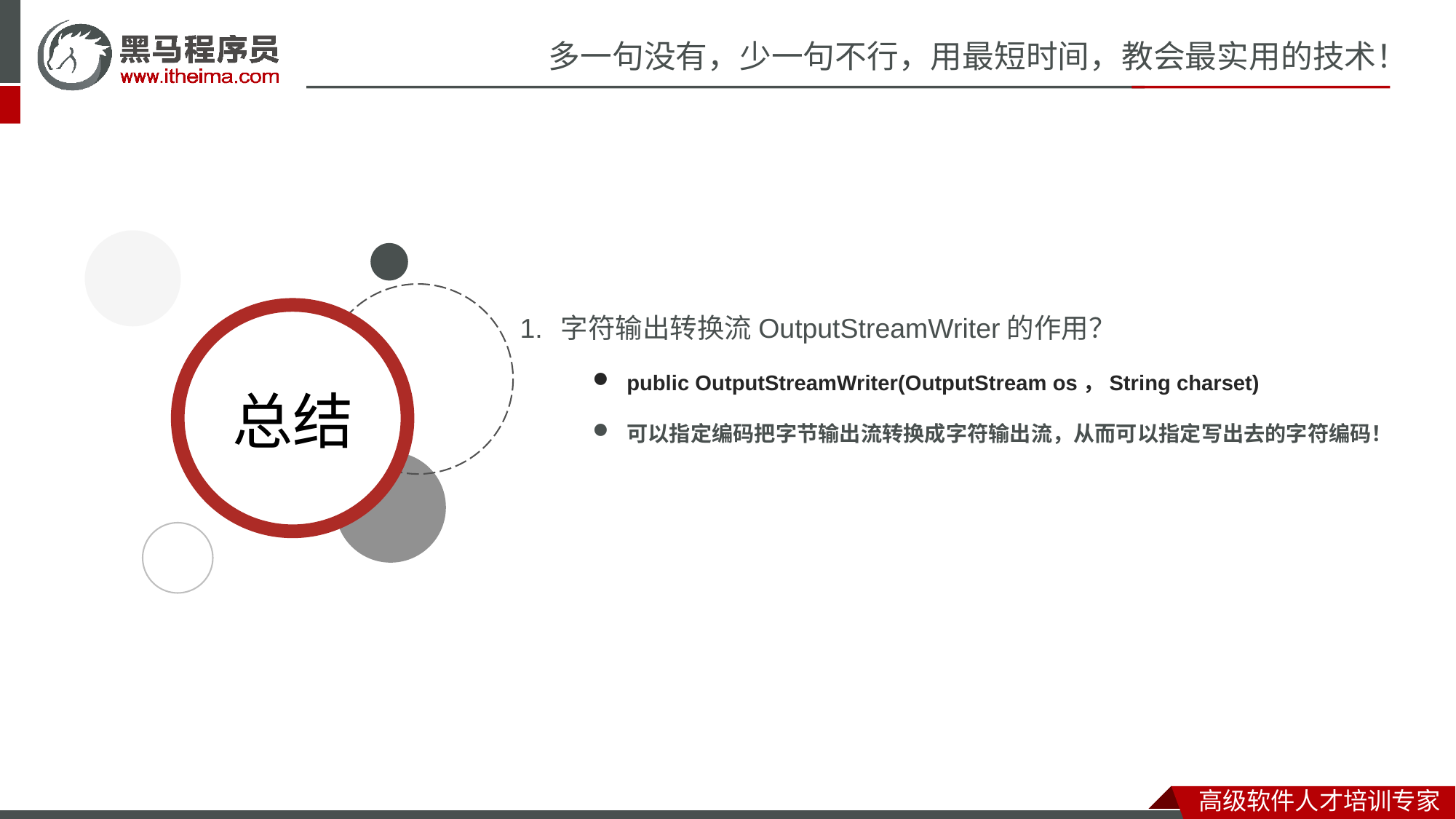

字符输出转换流OutputStreamWriter的作用？
public OutputStreamWriter(OutputStream os，String charset)
可以指定编码把字节输出流转换成字符输出流，从而可以指定写出去的字符编码！